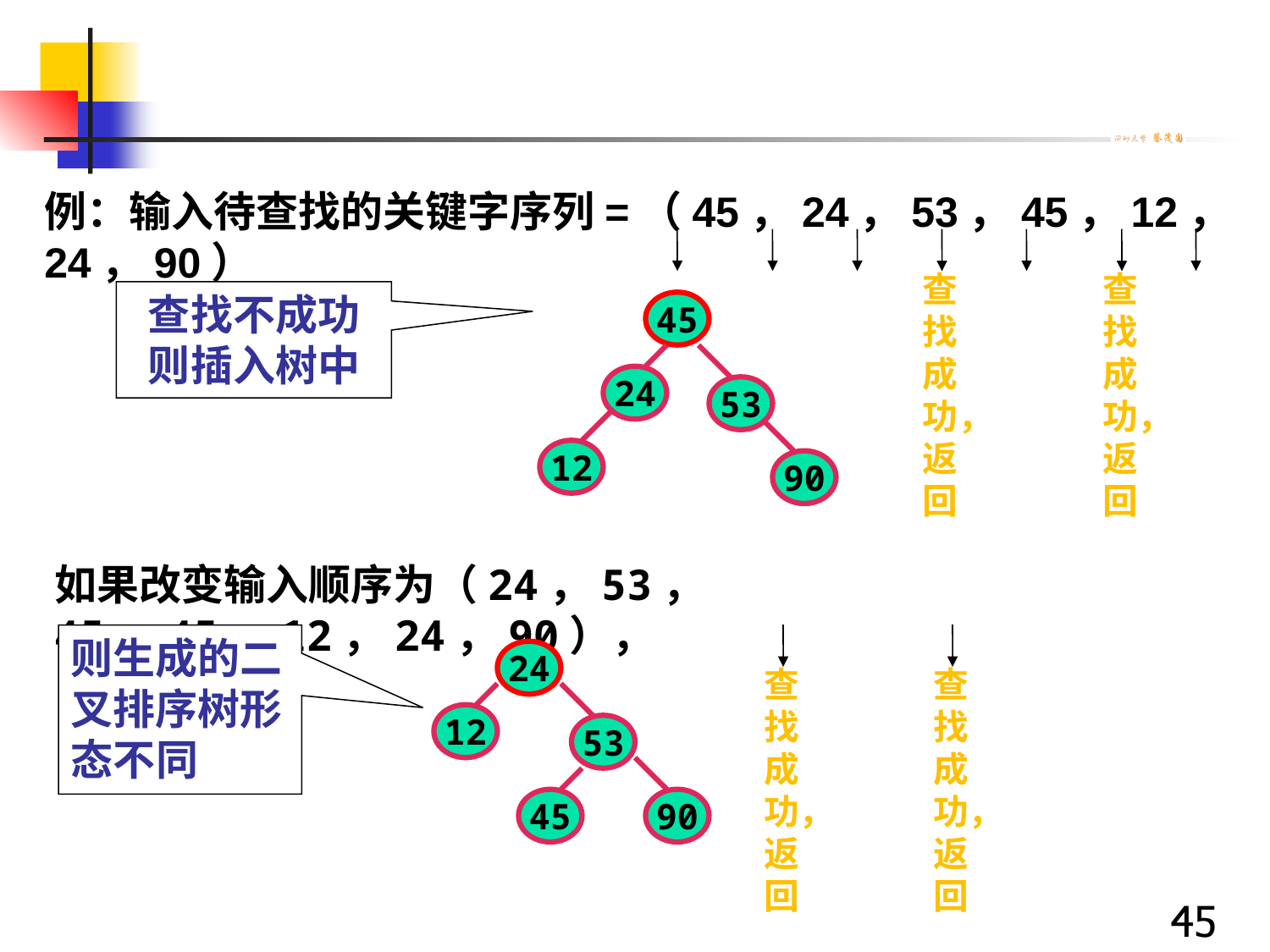

例：输入待查找的关键字序列=（45，24，53，45，12，24，90）

查找成功，返回

查找成功，返回

查找不成功则插入树中
45

24

53

12

90
如果改变输入顺序为（24，53， 45，45，12，24，90），

查找成功，返回

查找成功，返回
则生成的二叉排序树形态不同
24

12

53

90

45
45